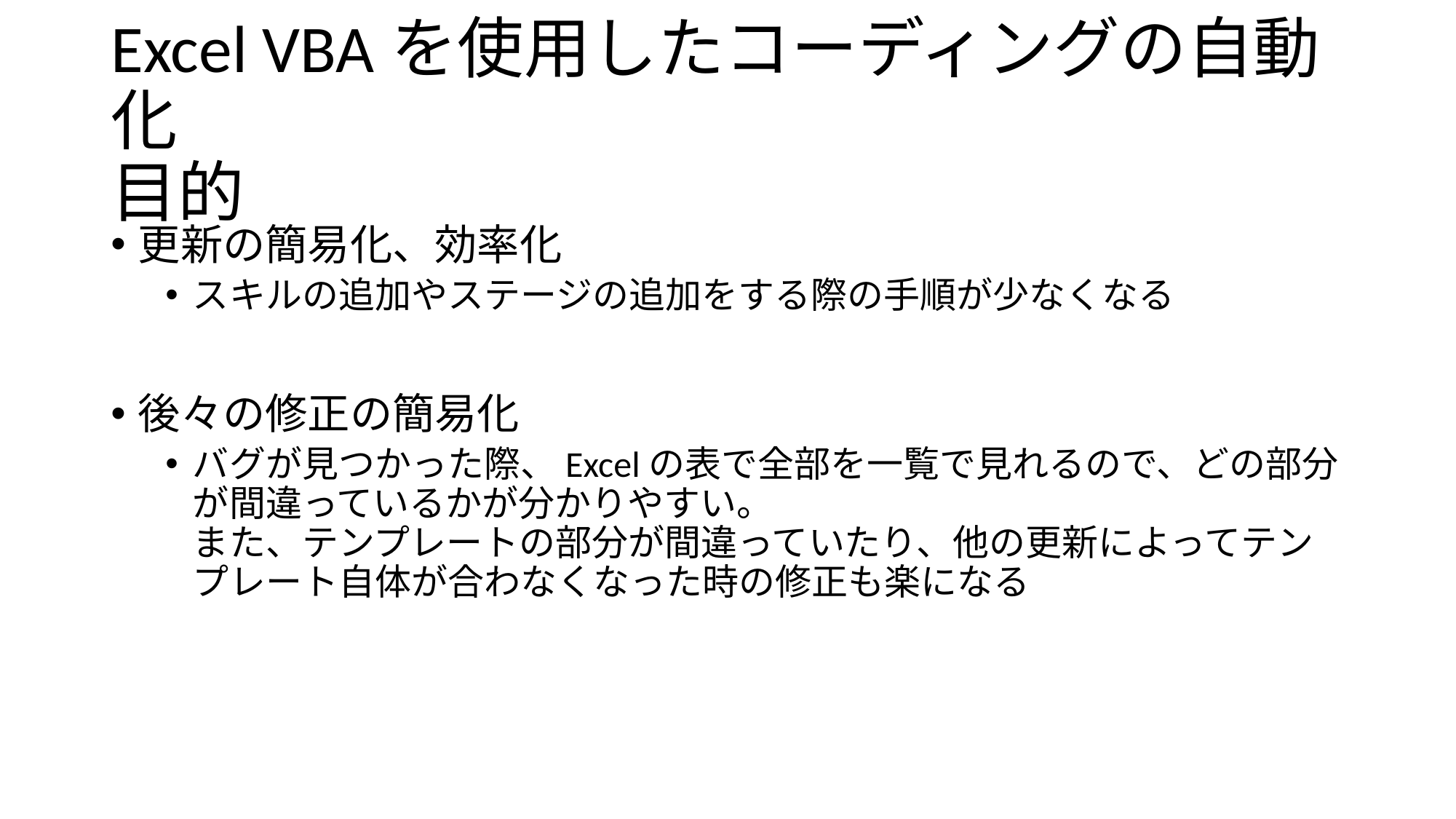

# Excel VBAを使用したコーディングの自動化 目的
更新の簡易化、効率化
スキルの追加やステージの追加をする際の手順が少なくなる

後々の修正の簡易化
バグが見つかった際、Excelの表で全部を一覧で見れるので、どの部分が間違っているかが分かりやすい。
また、テンプレートの部分が間違っていたり、他の更新によってテンプレート自体が合わなくなった時の修正も楽になる